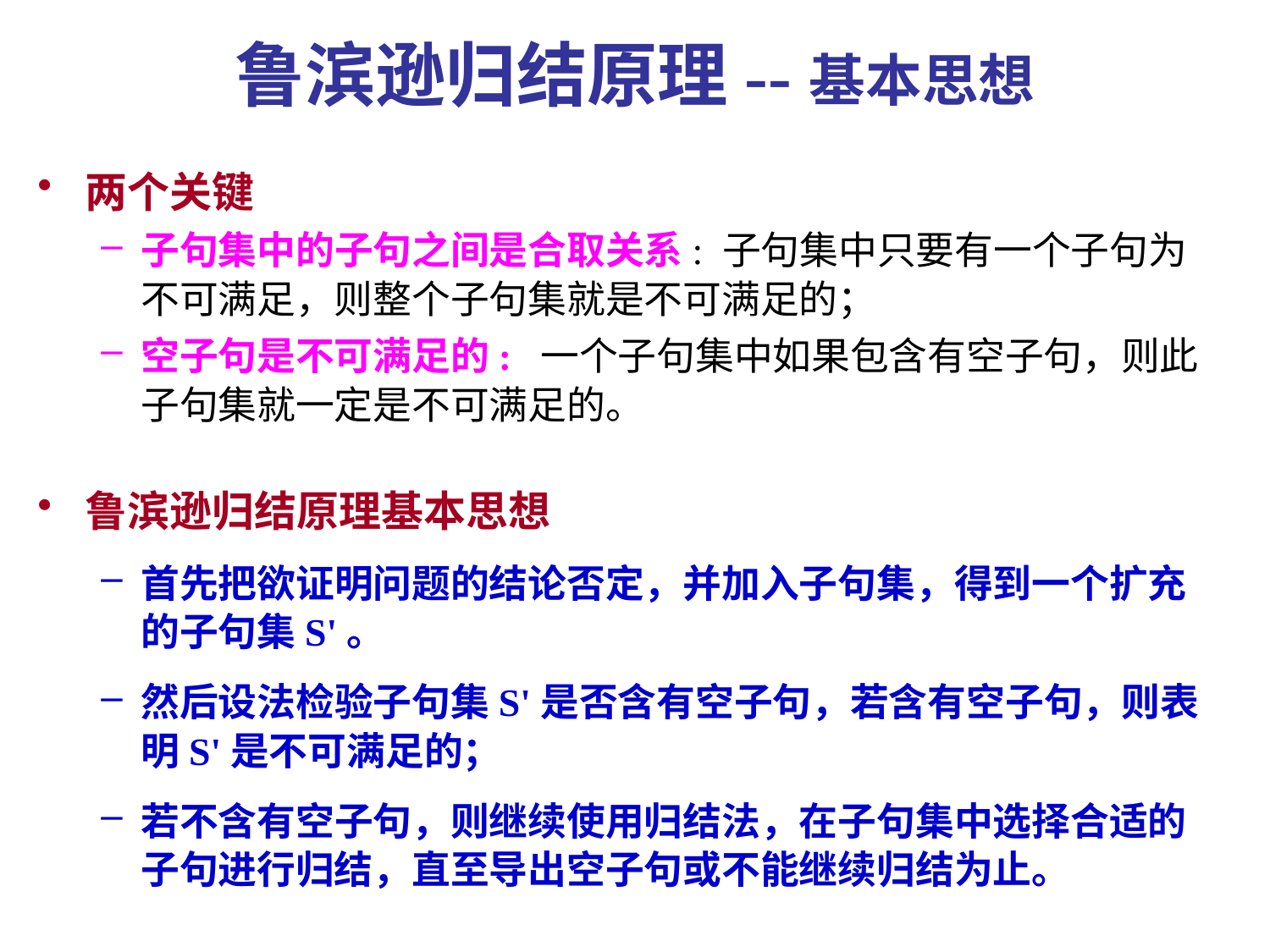

# 鲁滨逊归结原理--基本思想
两个关键
子句集中的子句之间是合取关系: 子句集中只要有一个子句为不可满足，则整个子句集就是不可满足的；
空子句是不可满足的:  一个子句集中如果包含有空子句，则此子句集就一定是不可满足的。

鲁滨逊归结原理基本思想
首先把欲证明问题的结论否定，并加入子句集，得到一个扩充的子句集S'。
然后设法检验子句集S'是否含有空子句，若含有空子句，则表明S'是不可满足的；
若不含有空子句，则继续使用归结法，在子句集中选择合适的子句进行归结，直至导出空子句或不能继续归结为止。